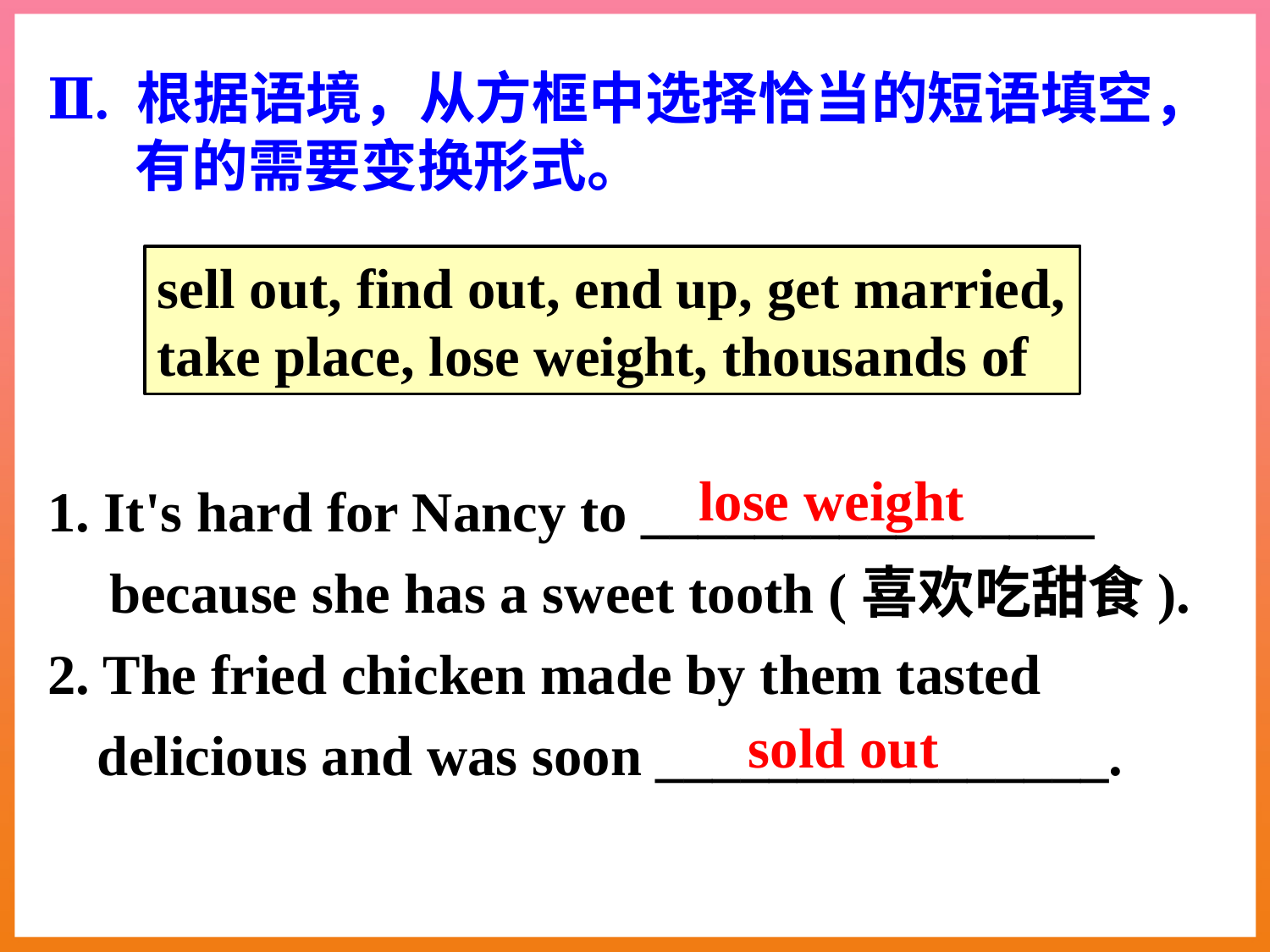

Ⅱ. 根据语境，从方框中选择恰当的短语填空，有的需要变换形式。
sell out, find out, end up, get married, take place, lose weight, thousands of
1. It's hard for Nancy to ________________ because she has a sweet tooth (喜欢吃甜食).
2. The fried chicken made by them tasted delicious and was soon ________________.
lose weight
sold out